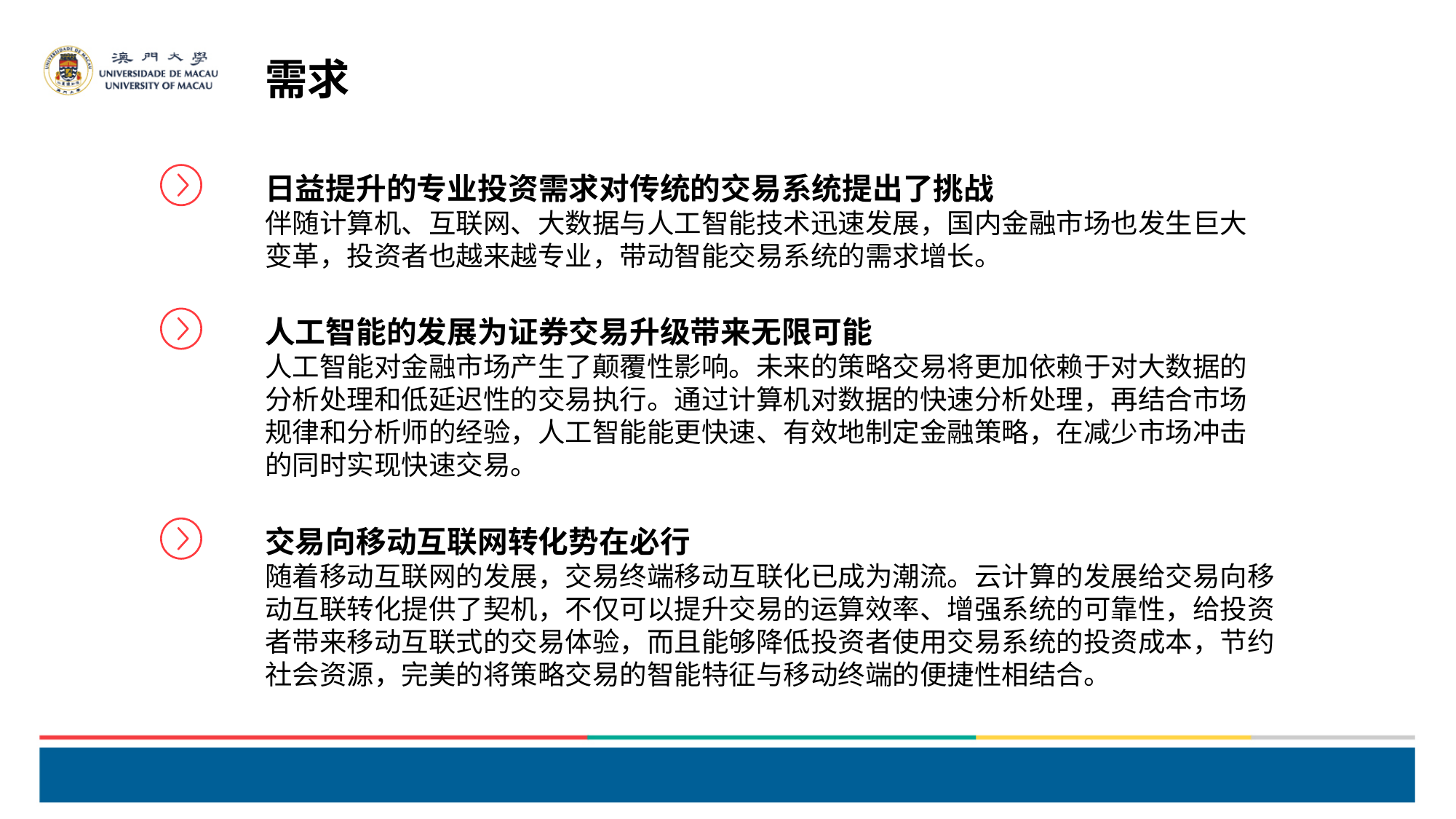

需求
日益提升的专业投资需求对传统的交易系统提出了挑战
伴随计算机、互联网、大数据与人工智能技术迅速发展，国内金融市场也发生巨大变革，投资者也越来越专业，带动智能交易系统的需求增长。

人工智能的发展为证券交易升级带来无限可能
人工智能对金融市场产生了颠覆性影响。未来的策略交易将更加依赖于对大数据的分析处理和低延迟性的交易执行。通过计算机对数据的快速分析处理，再结合市场规律和分析师的经验，人工智能能更快速、有效地制定金融策略，在减少市场冲击的同时实现快速交易。

交易向移动互联网转化势在必行
随着移动互联网的发展，交易终端移动互联化已成为潮流。云计算的发展给交易向移动互联转化提供了契机，不仅可以提升交易的运算效率、增强系统的可靠性，给投资者带来移动互联式的交易体验，而且能够降低投资者使用交易系统的投资成本，节约社会资源，完美的将策略交易的智能特征与移动终端的便捷性相结合。